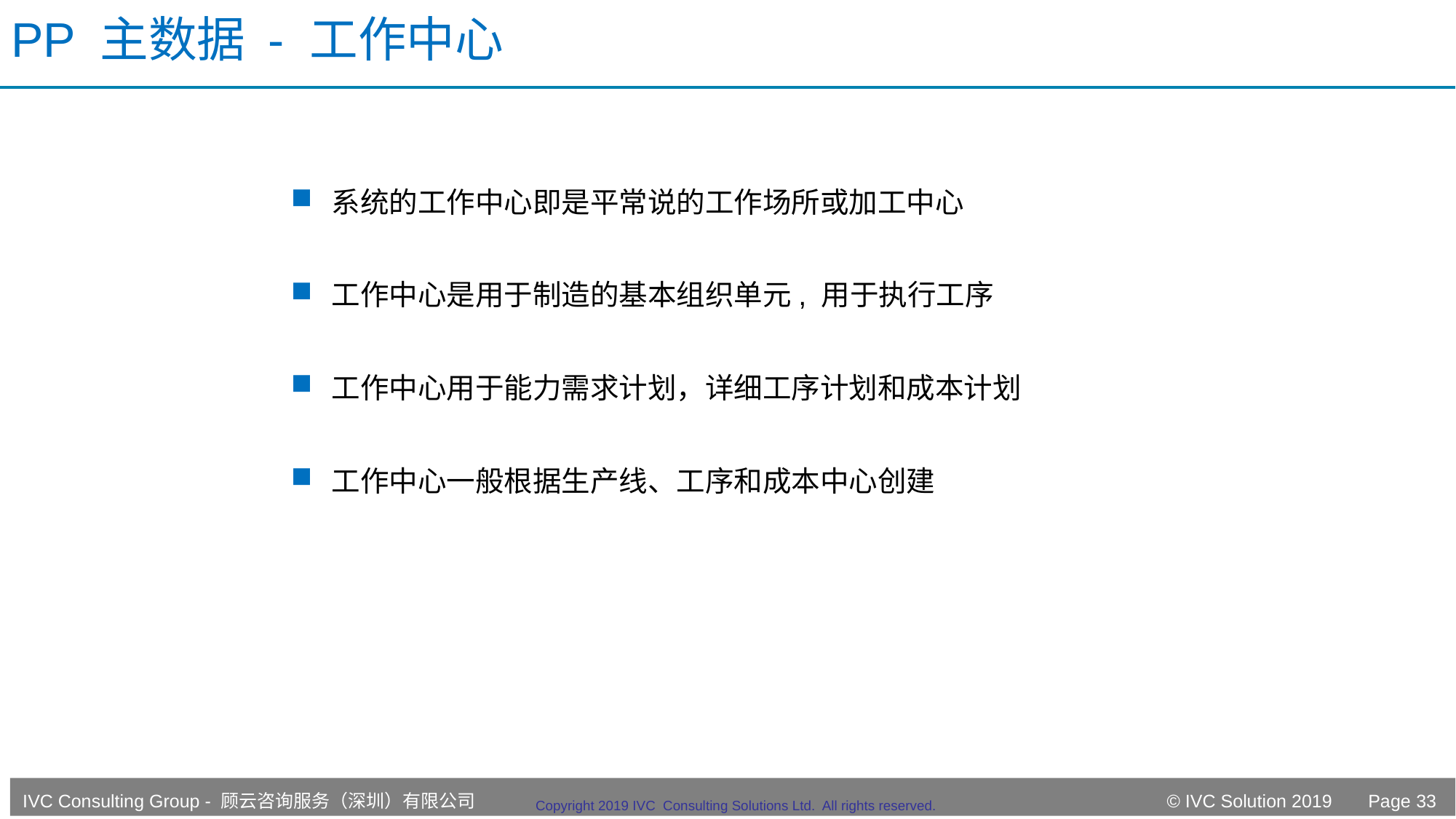

# PP 主数据 - 工作中心
系统的工作中心即是平常说的工作场所或加工中心

工作中心是用于制造的基本组织单元, 用于执行工序

工作中心用于能力需求计划，详细工序计划和成本计划

工作中心一般根据生产线、工序和成本中心创建